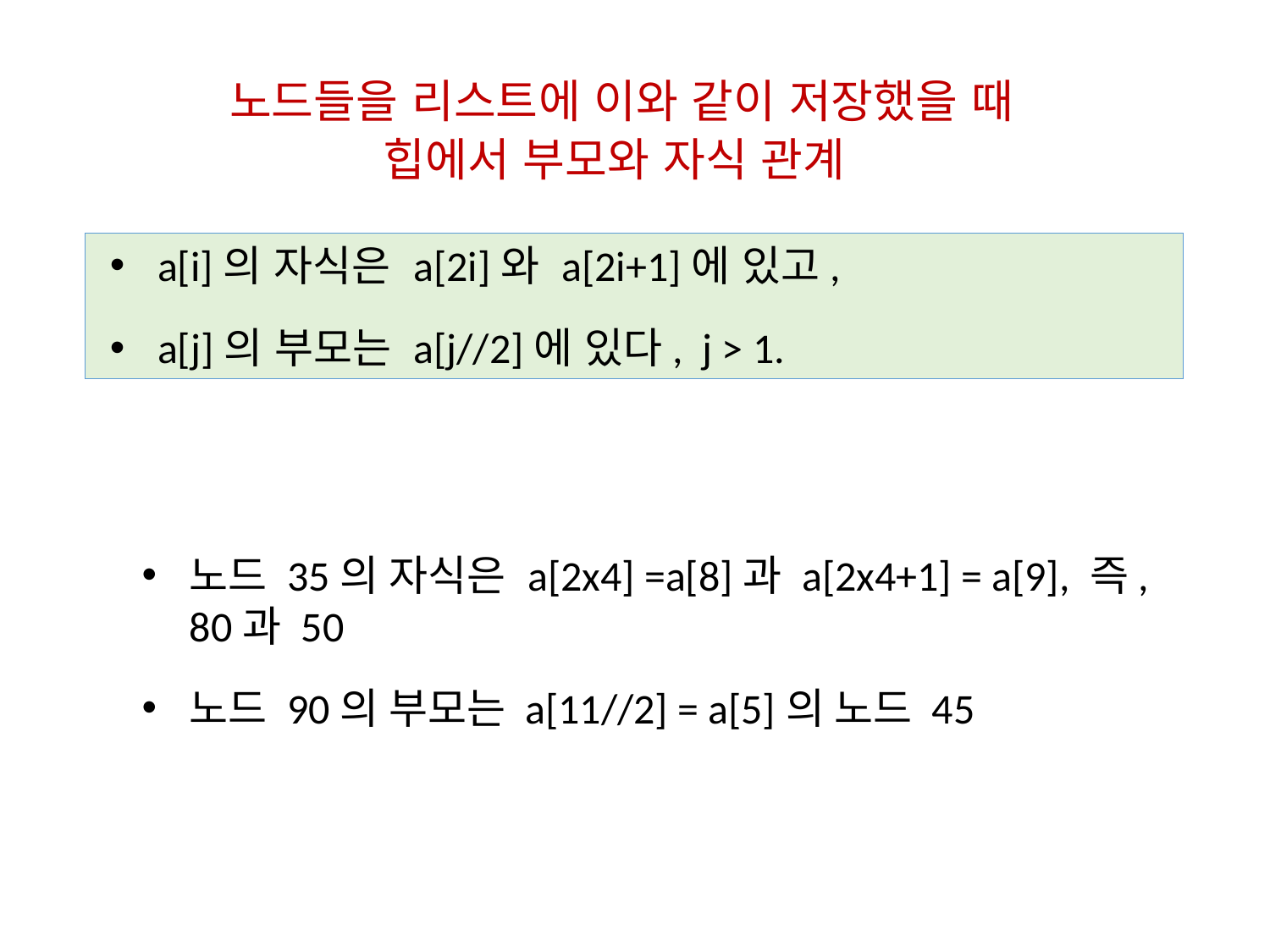

노드들을 리스트에 이와 같이 저장했을 때
힙에서 부모와 자식 관계
a[i]의 자식은 a[2i]와 a[2i+1]에 있고,
a[j]의 부모는 a[j//2]에 있다,  j > 1.
노드 35의 자식은 a[2x4] =a[8]과 a[2x4+1] = a[9], 즉, 80과 50
노드 90의 부모는 a[11//2] = a[5]의 노드 45